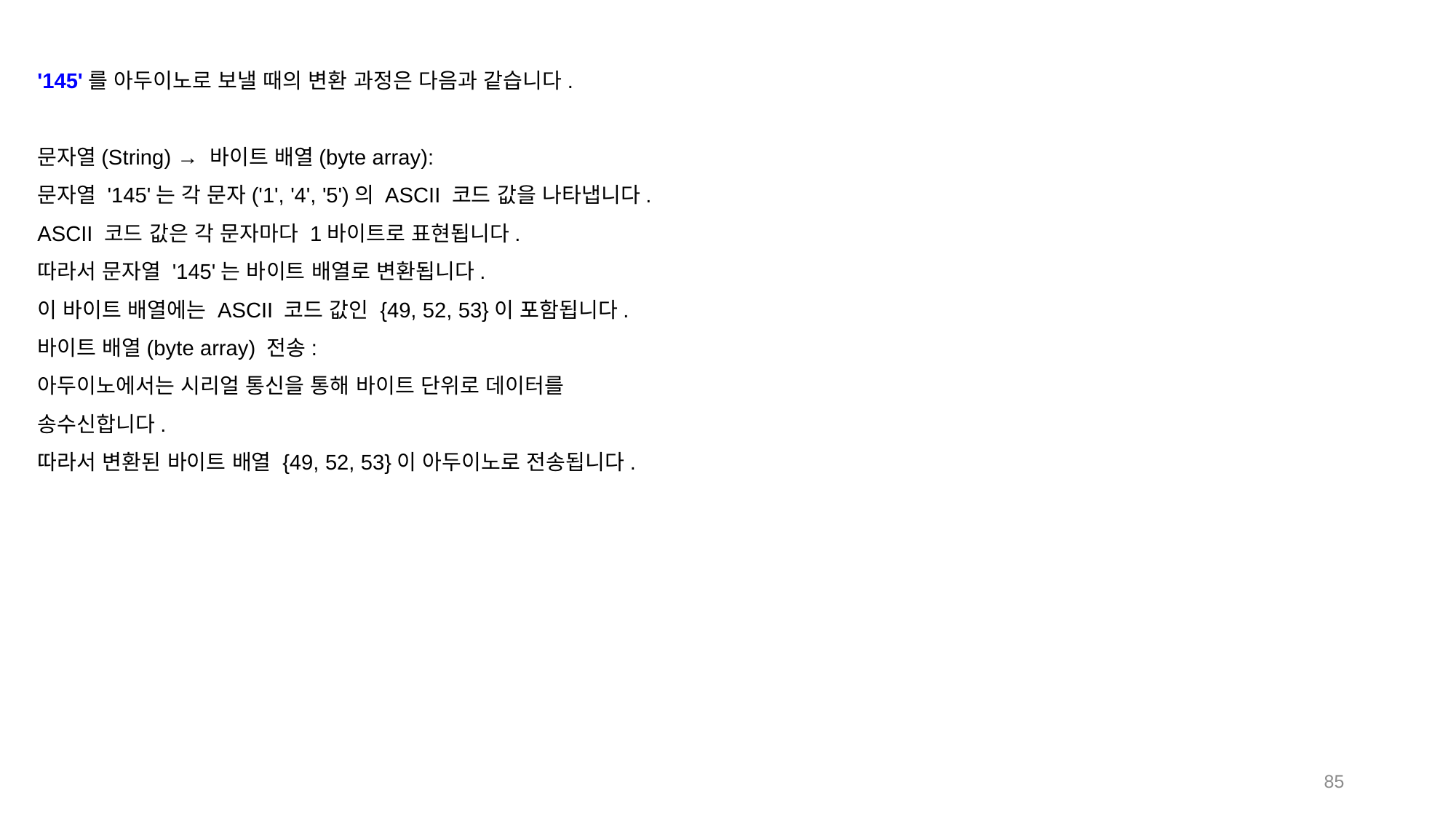

'145'를 아두이노로 보낼 때의 변환 과정은 다음과 같습니다.

문자열(String) → 바이트 배열(byte array):
문자열 '145'는 각 문자('1', '4', '5')의 ASCII 코드 값을 나타냅니다.
ASCII 코드 값은 각 문자마다 1바이트로 표현됩니다.
따라서 문자열 '145'는 바이트 배열로 변환됩니다.
이 바이트 배열에는 ASCII 코드 값인 {49, 52, 53}이 포함됩니다.
바이트 배열(byte array) 전송:
아두이노에서는 시리얼 통신을 통해 바이트 단위로 데이터를
송수신합니다.
따라서 변환된 바이트 배열 {49, 52, 53}이 아두이노로 전송됩니다.
85